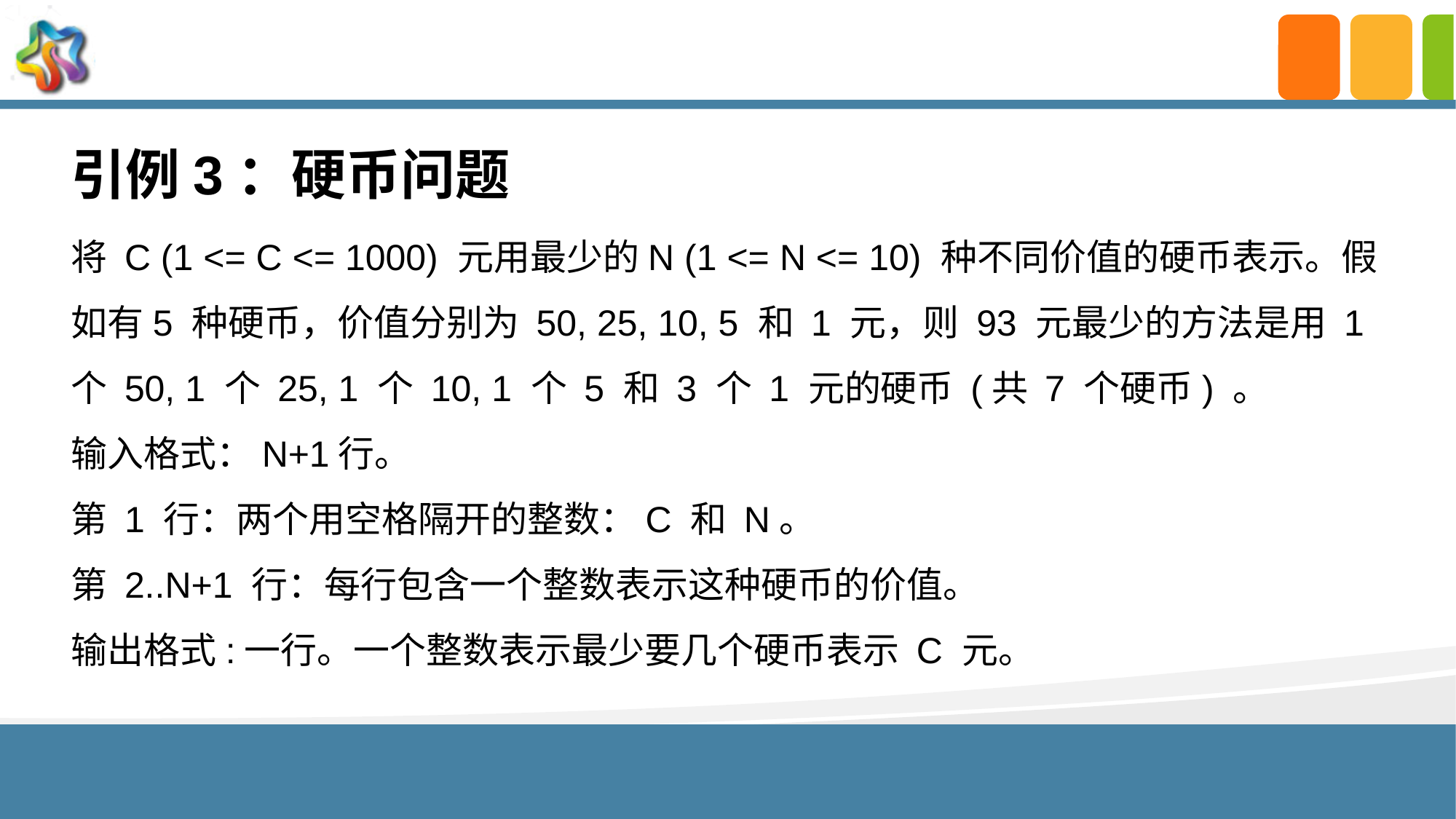

引例3：硬币问题
将 C (1 <= C <= 1000) 元用最少的N (1 <= N <= 10) 种不同价值的硬币表示。假如有5 种硬币，价值分别为 50, 25, 10, 5 和 1 元，则 93 元最少的方法是用 1 个 50, 1 个 25, 1 个 10, 1 个 5 和 3 个 1 元的硬币 (共 7 个硬币) 。
输入格式：N+1行。
第 1 行：两个用空格隔开的整数：C 和 N。
第 2..N+1 行：每行包含一个整数表示这种硬币的价值。
输出格式:一行。一个整数表示最少要几个硬币表示 C 元。